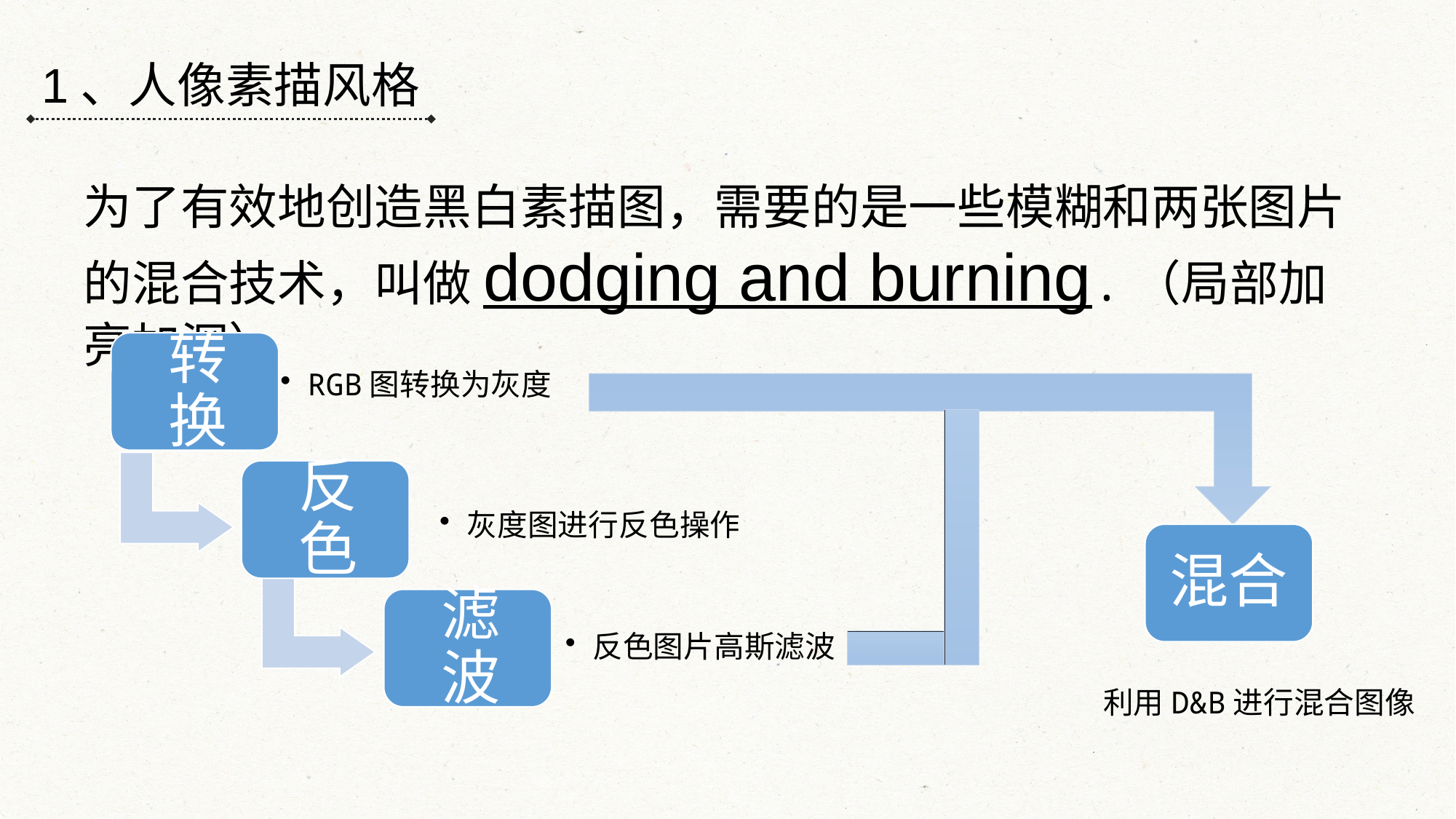

1、人像素描风格
为了有效地创造黑白素描图，需要的是一些模糊和两张图片的混合技术，叫做dodging and burning.（局部加亮加深）
转换
RGB图转换为灰度
反色
灰度图进行反色操作
滤波
反色图片高斯滤波

混合
利用D&B进行混合图像